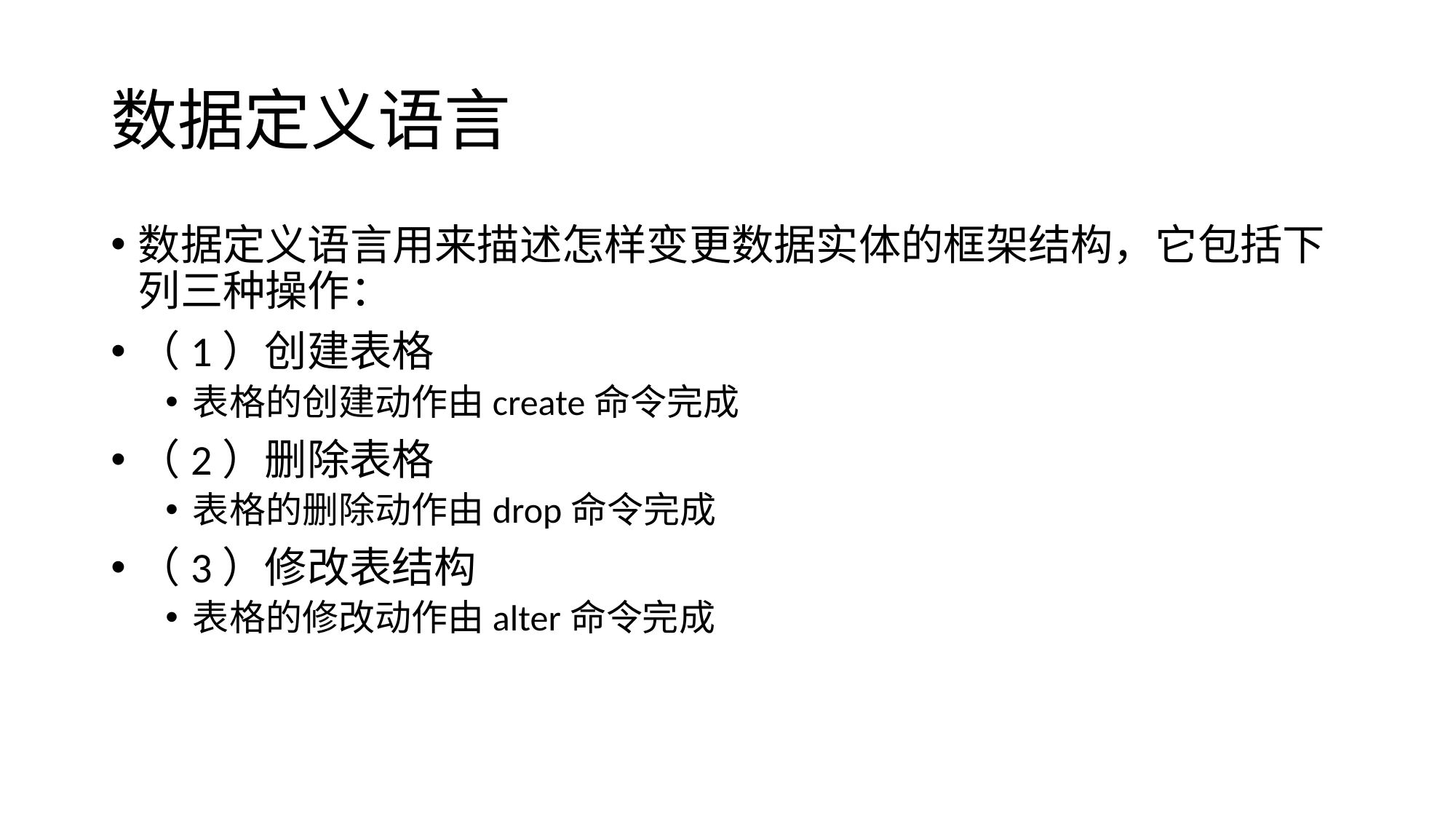

# 数据定义语言
数据定义语言用来描述怎样变更数据实体的框架结构，它包括下列三种操作：
（1）创建表格
表格的创建动作由create命令完成
（2）删除表格
表格的删除动作由drop命令完成
（3）修改表结构
表格的修改动作由alter命令完成